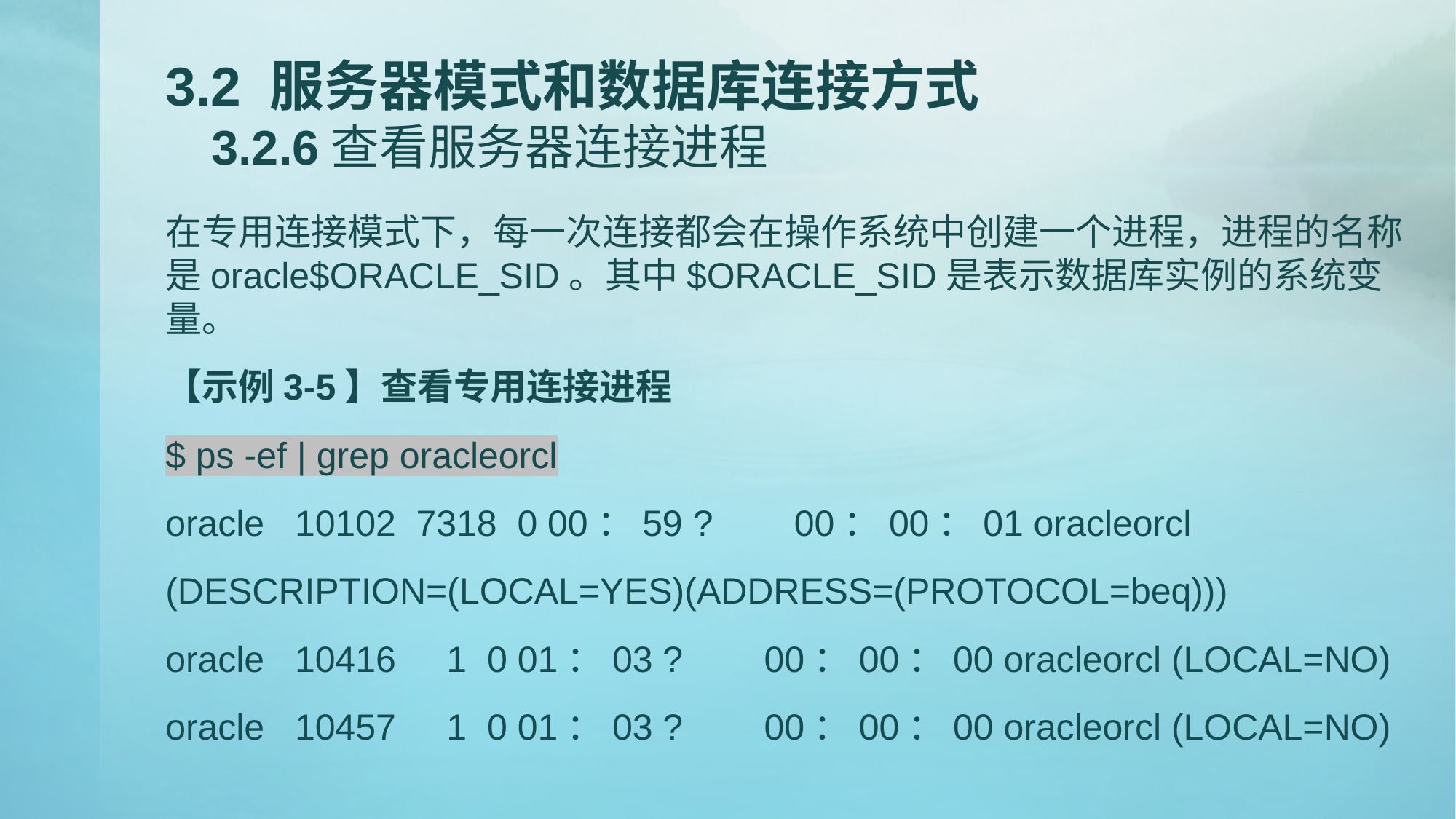

# 3.2 服务器模式和数据库连接方式 3.2.6查看服务器连接进程
在专用连接模式下，每一次连接都会在操作系统中创建一个进程，进程的名称是oracle$ORACLE_SID。其中$ORACLE_SID是表示数据库实例的系统变量。
【示例3-5】查看专用连接进程
$ ps -ef | grep oracleorcl
oracle   10102  7318  0 00：59 ?        00：00：01 oracleorcl
(DESCRIPTION=(LOCAL=YES)(ADDRESS=(PROTOCOL=beq)))
oracle   10416     1  0 01：03 ?        00：00：00 oracleorcl (LOCAL=NO)
oracle   10457     1  0 01：03 ?        00：00：00 oracleorcl (LOCAL=NO)